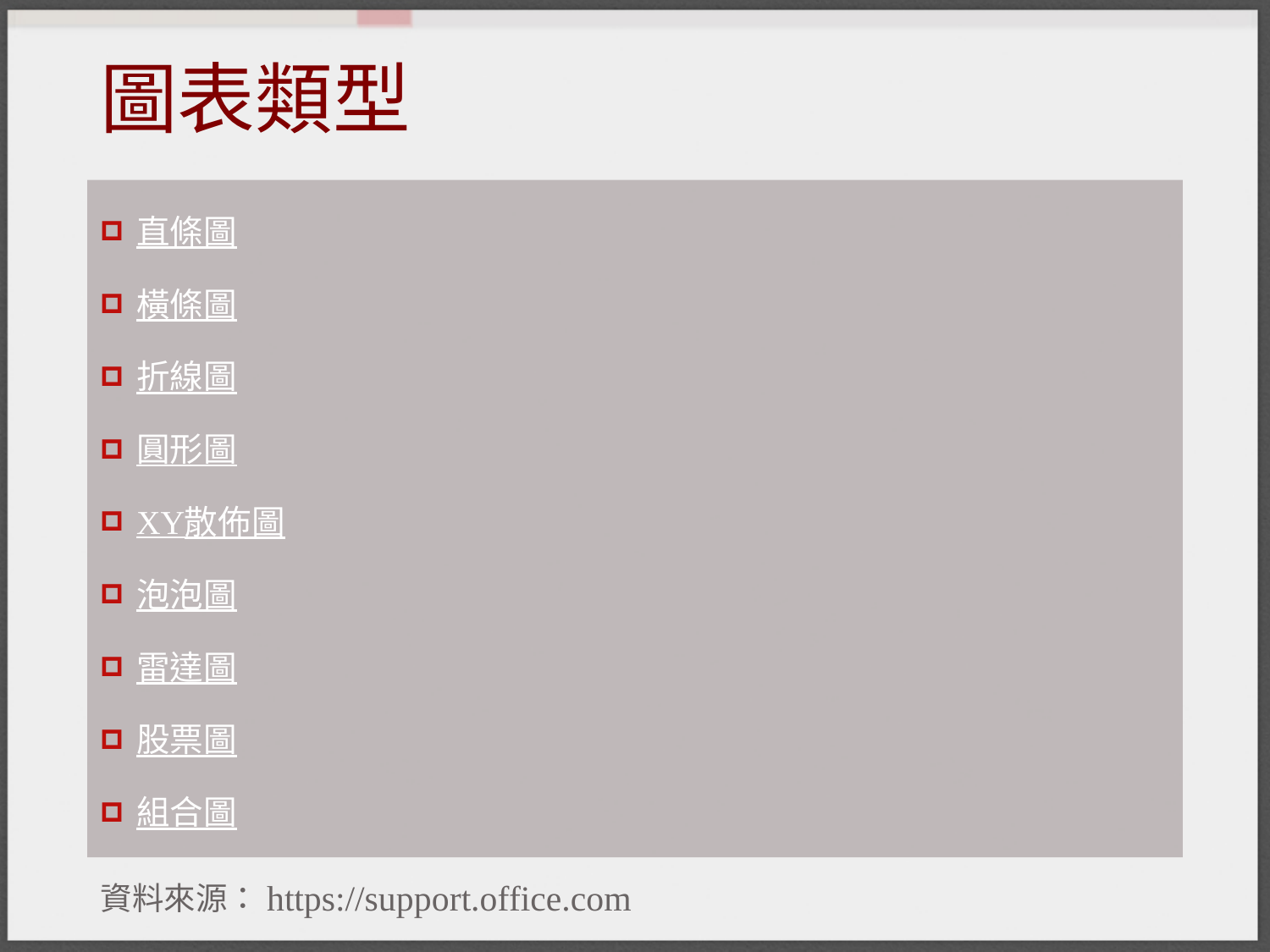

# 圖表類型
直條圖
橫條圖
折線圖
圓形圖
XY散佈圖
泡泡圖
雷達圖
股票圖
組合圖

https://support.office.com